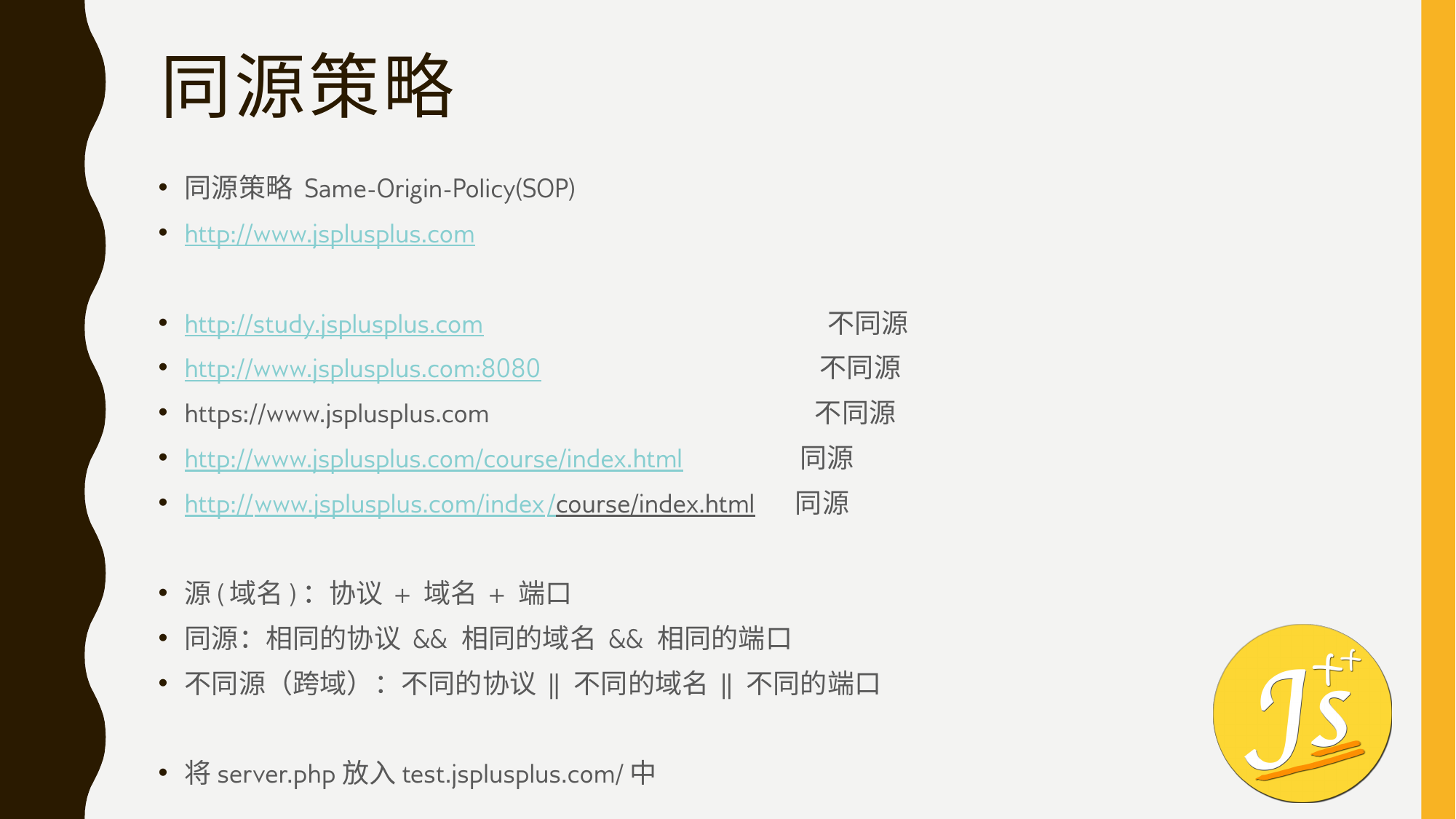

# 同源策略
同源策略 Same-Origin-Policy(SOP)
http://www.jsplusplus.com

http://study.jsplusplus.com                                         不同源
http://www.jsplusplus.com:8080                                 不同源
https://www.jsplusplus.com                                       不同源
http://www.jsplusplus.com/course/index.html             同源
http://www.jsplusplus.com/index/course/index.html    同源

源(域名)：协议 + 域名 + 端口
同源：相同的协议 && 相同的域名 && 相同的端口
不同源（跨域）：不同的协议 || 不同的域名 || 不同的端口

将server.php放入test.jsplusplus.com/中